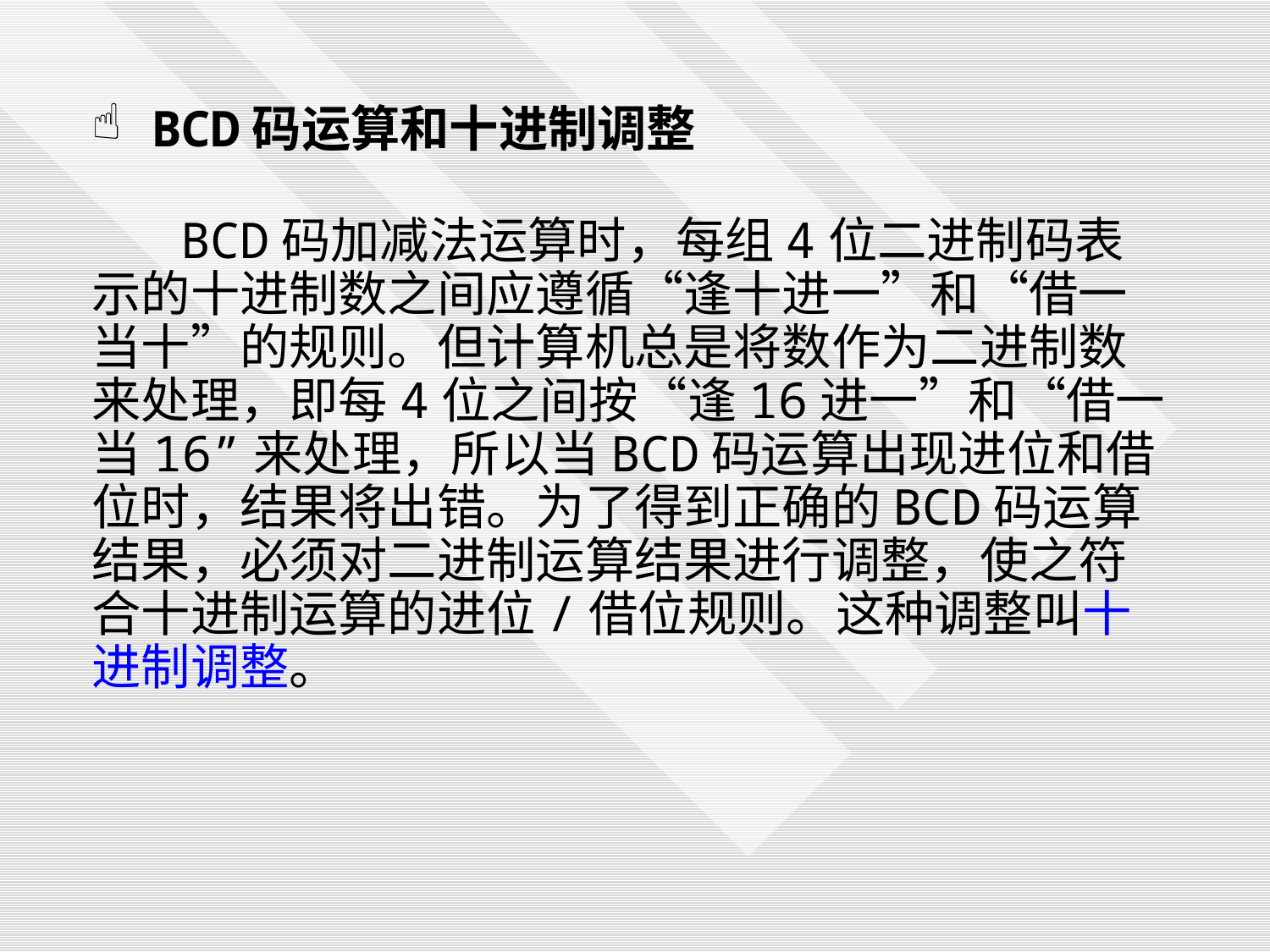

BCD码运算和十进制调整

   BCD码加减法运算时，每组4位二进制码表示的十进制数之间应遵循“逢十进一”和“借一当十”的规则。但计算机总是将数作为二进制数来处理，即每4位之间按“逢16进一”和“借一当16”来处理，所以当BCD码运算出现进位和借位时，结果将出错。为了得到正确的BCD码运算结果，必须对二进制运算结果进行调整，使之符合十进制运算的进位/借位规则。这种调整叫十进制调整。